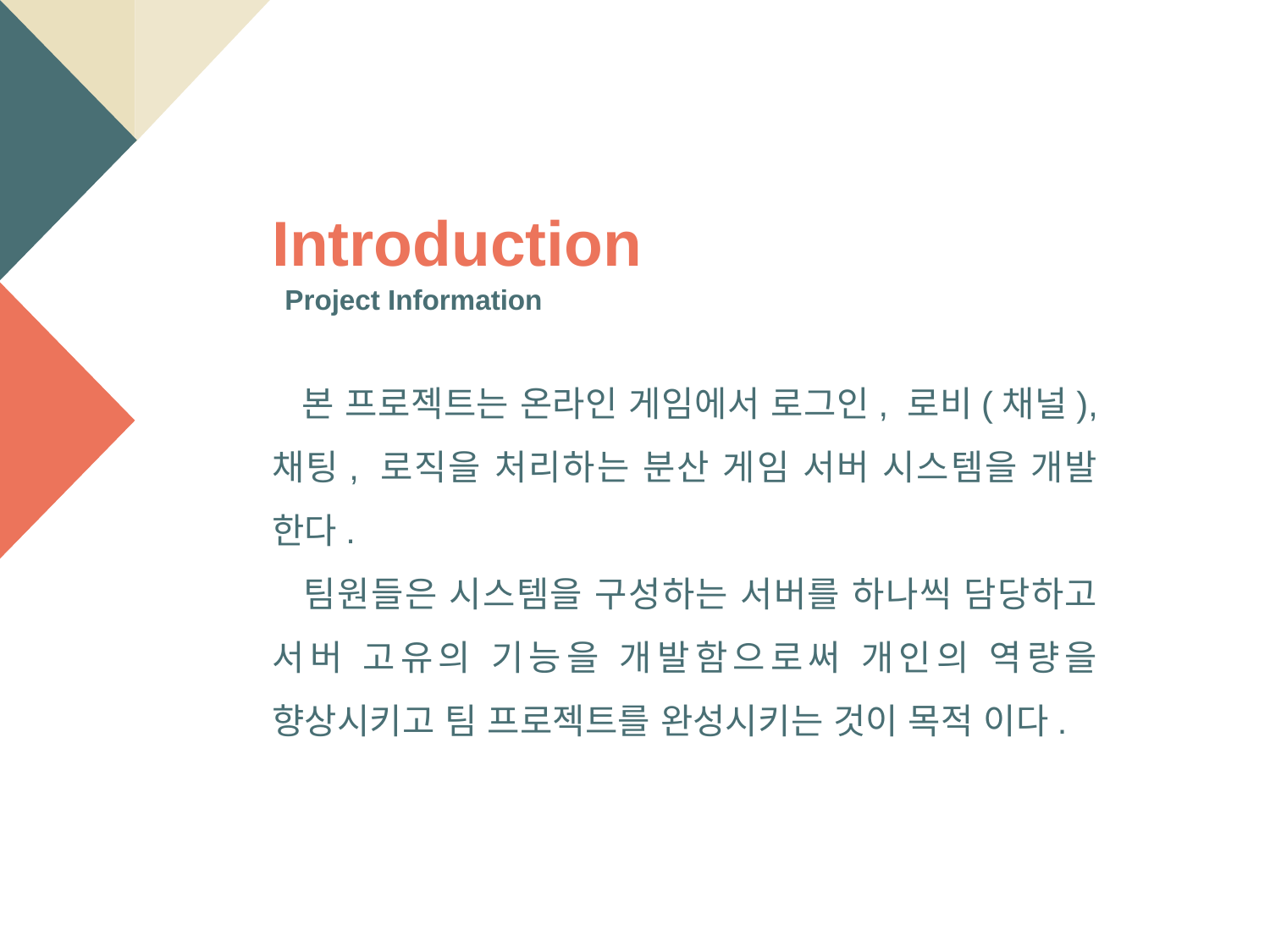

Introduction

Project Information
  본 프로젝트는 온라인 게임에서 로그인, 로비(채널), 채팅, 로직을 처리하는 분산 게임 서버 시스템을 개발 한다.
  팀원들은 시스템을 구성하는 서버를 하나씩 담당하고 서버 고유의 기능을 개발함으로써 개인의 역량을 향상시키고 팀 프로젝트를 완성시키는 것이 목적 이다.